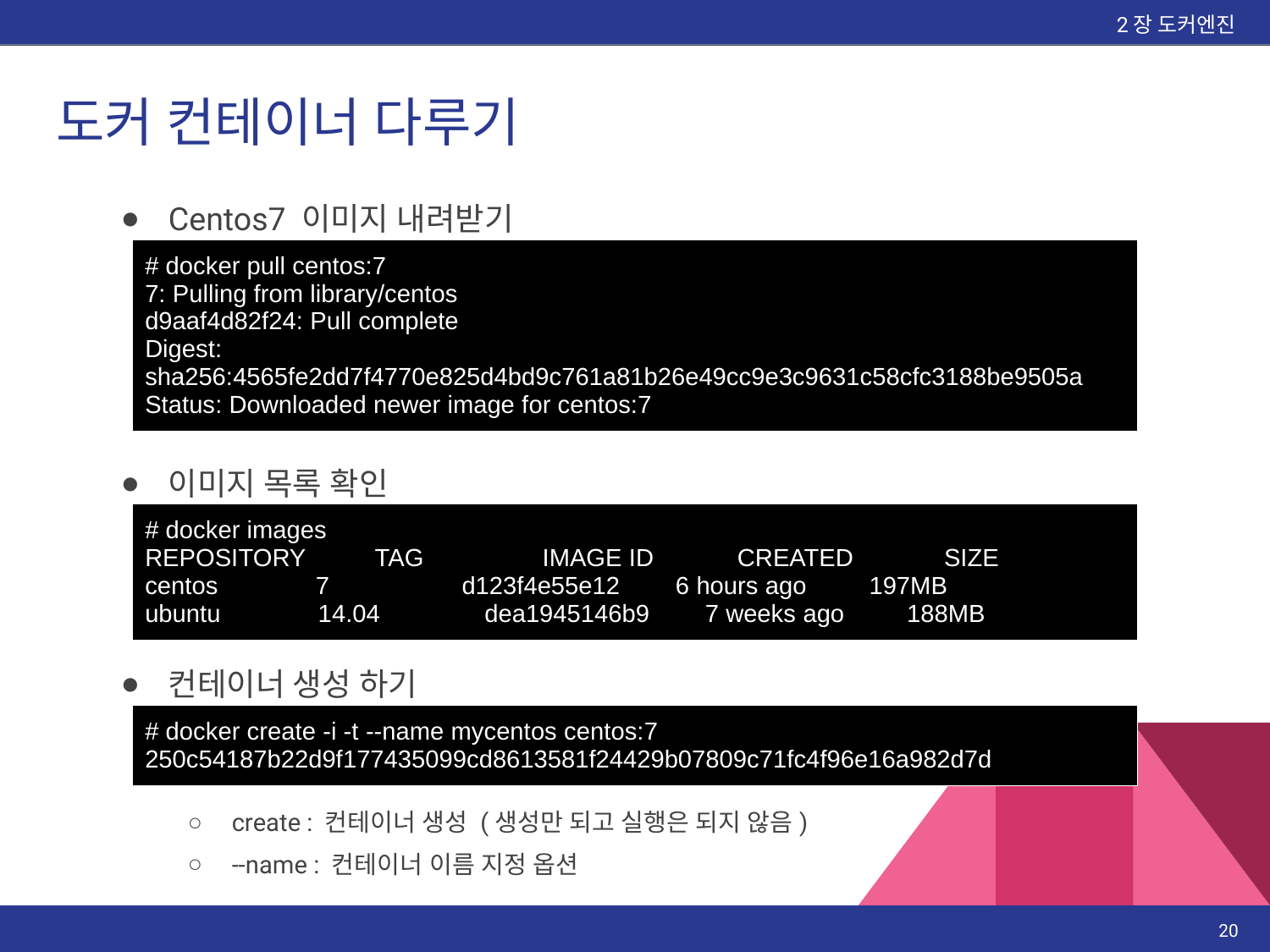

2장 도커엔진
# 도커 컨테이너 다루기
Centos7 이미지 내려받기

| # docker pull centos:7 7: Pulling from library/centos d9aaf4d82f24: Pull complete Digest: sha256:4565fe2dd7f4770e825d4bd9c761a81b26e49cc9e3c9631c58cfc3188be9505a Status: Downloaded newer image for centos:7 |
| --- |
이미지 목록 확인

| # docker images REPOSITORY TAG IMAGE ID CREATED SIZE centos 7 d123f4e55e12 6 hours ago 197MB ubuntu 14.04 dea1945146b9 7 weeks ago 188MB |
| --- |
컨테이너 생성 하기

| # docker create -i -t --name mycentos centos:7 250c54187b22d9f177435099cd8613581f24429b07809c71fc4f96e16a982d7d |
| --- |
create : 컨테이너 생성 (생성만 되고 실행은 되지 않음)
--name : 컨테이너 이름 지정 옵션

20